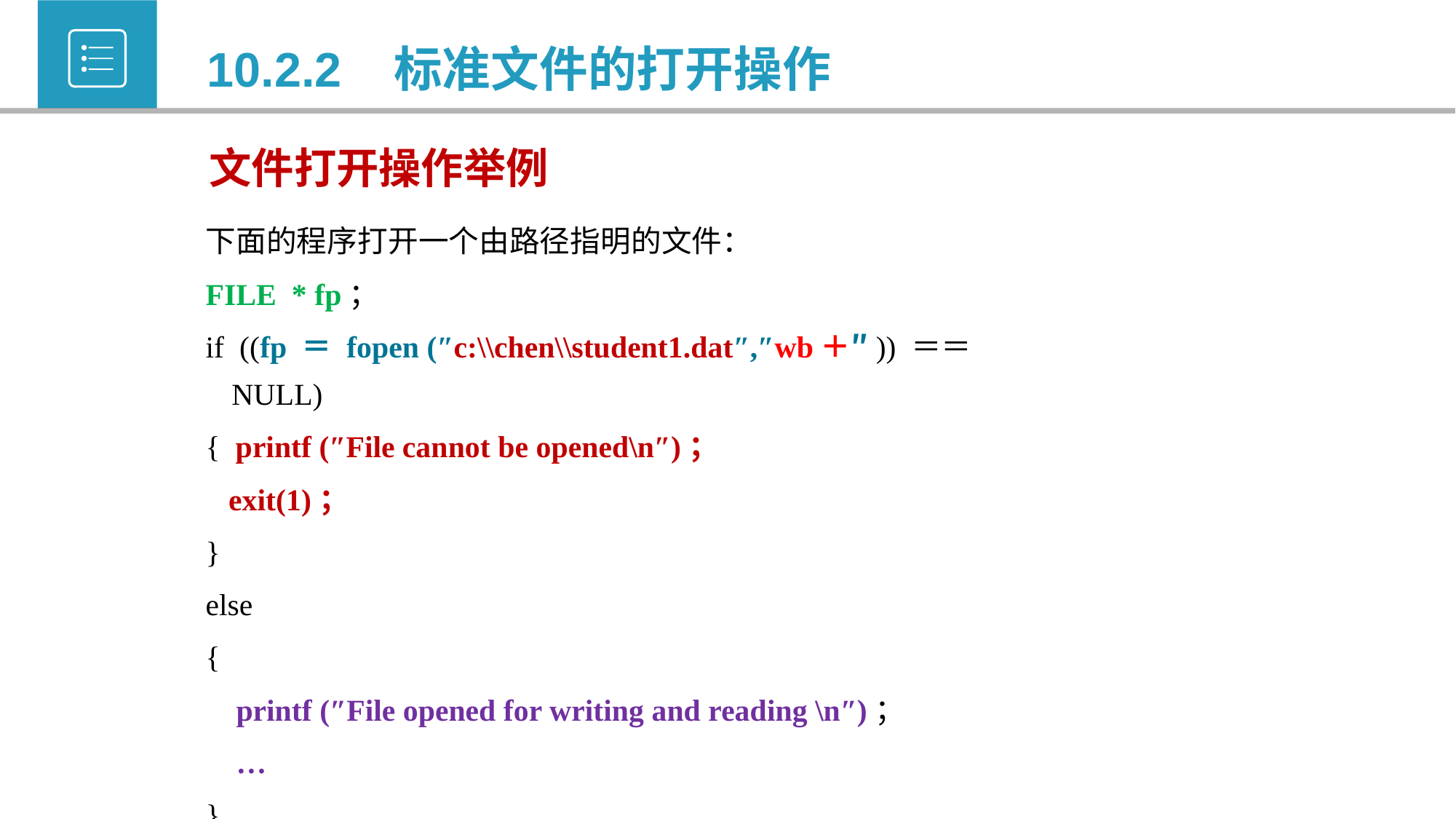

10.2.2   标准文件的打开操作
文件打开操作举例
下面的程序打开一个由路径指明的文件：
FILE  * fp；
if  ((fp ＝ fopen (″c:\\chen\\student1.dat″,″wb＋″)) ＝＝ NULL)
{  printf (″File cannot be opened\n″)；
   exit(1)；
}
else
{
    printf (″File opened for writing and reading \n″)；
    …
}